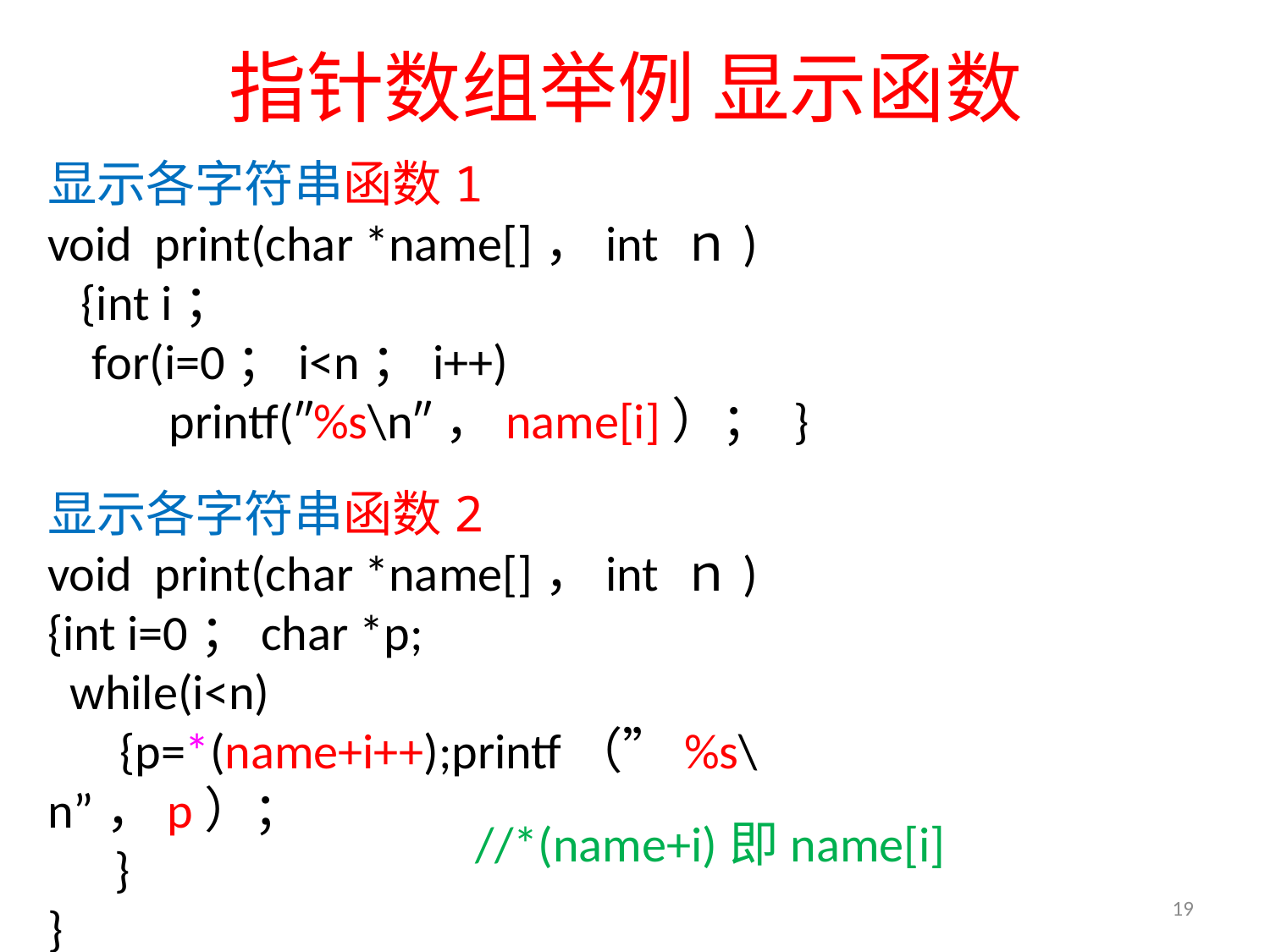

# 指针数组举例 显示函数
显示各字符串函数1
void  print(char *name[]，int ｎ)
   {int i；
    for(i=0；i<n；i++)
　　 printf(″%s\n″，name[i]）； }
显示各字符串函数2
void  print(char *name[]，int ｎ)
{int i=0；char *p;
  while(i<n)
　 {p=*(name+i++);printf（”%s\n”，p）；
      }
}
//*(name+i)即name[i]
19